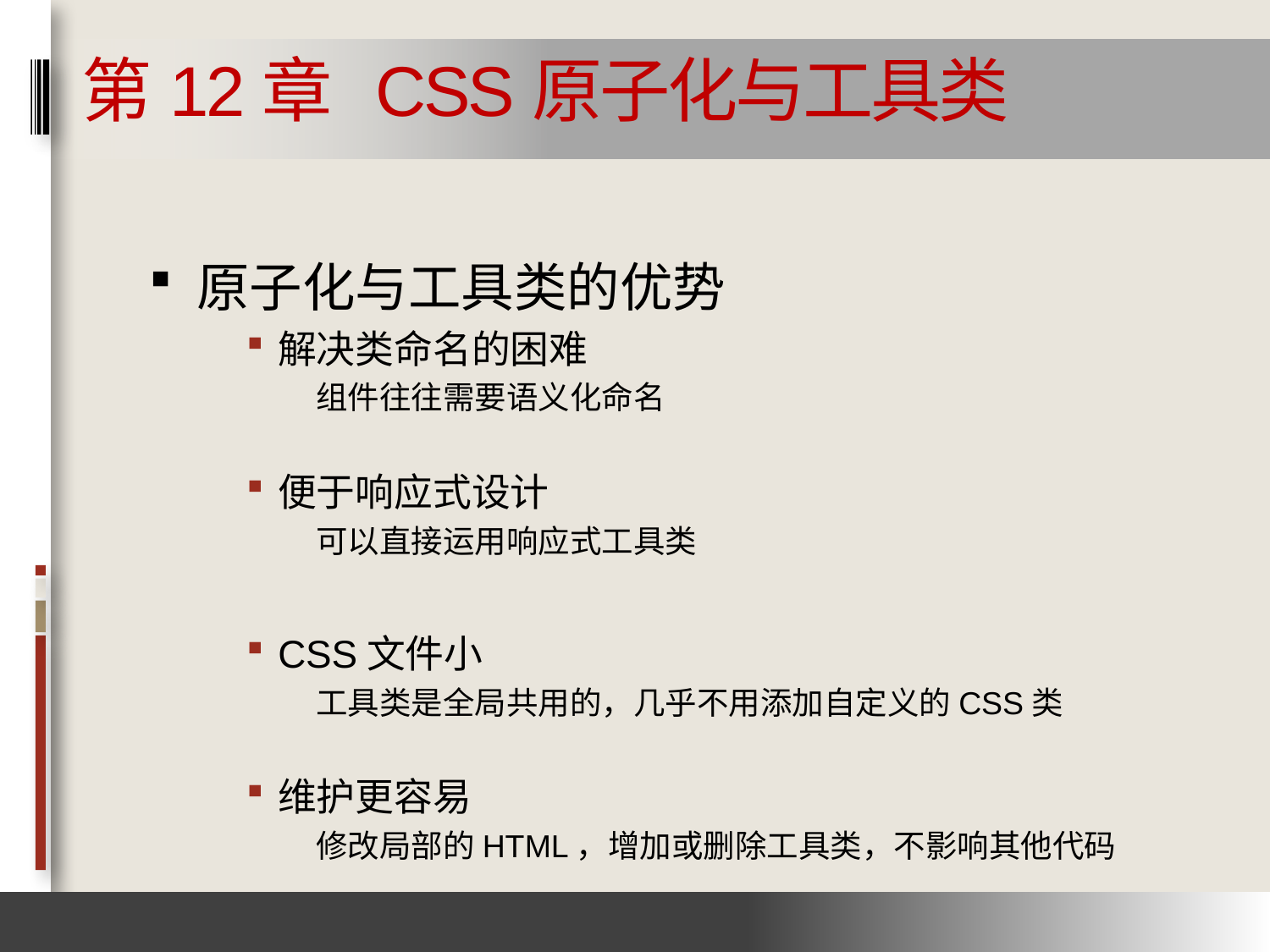

# 第12章  CSS原子化与工具类
原子化与工具类的优势
解决类命名的困难
组件往往需要语义化命名

便于响应式设计
可以直接运用响应式工具类

CSS文件小
工具类是全局共用的，几乎不用添加自定义的CSS类

维护更容易
修改局部的HTML，增加或删除工具类，不影响其他代码